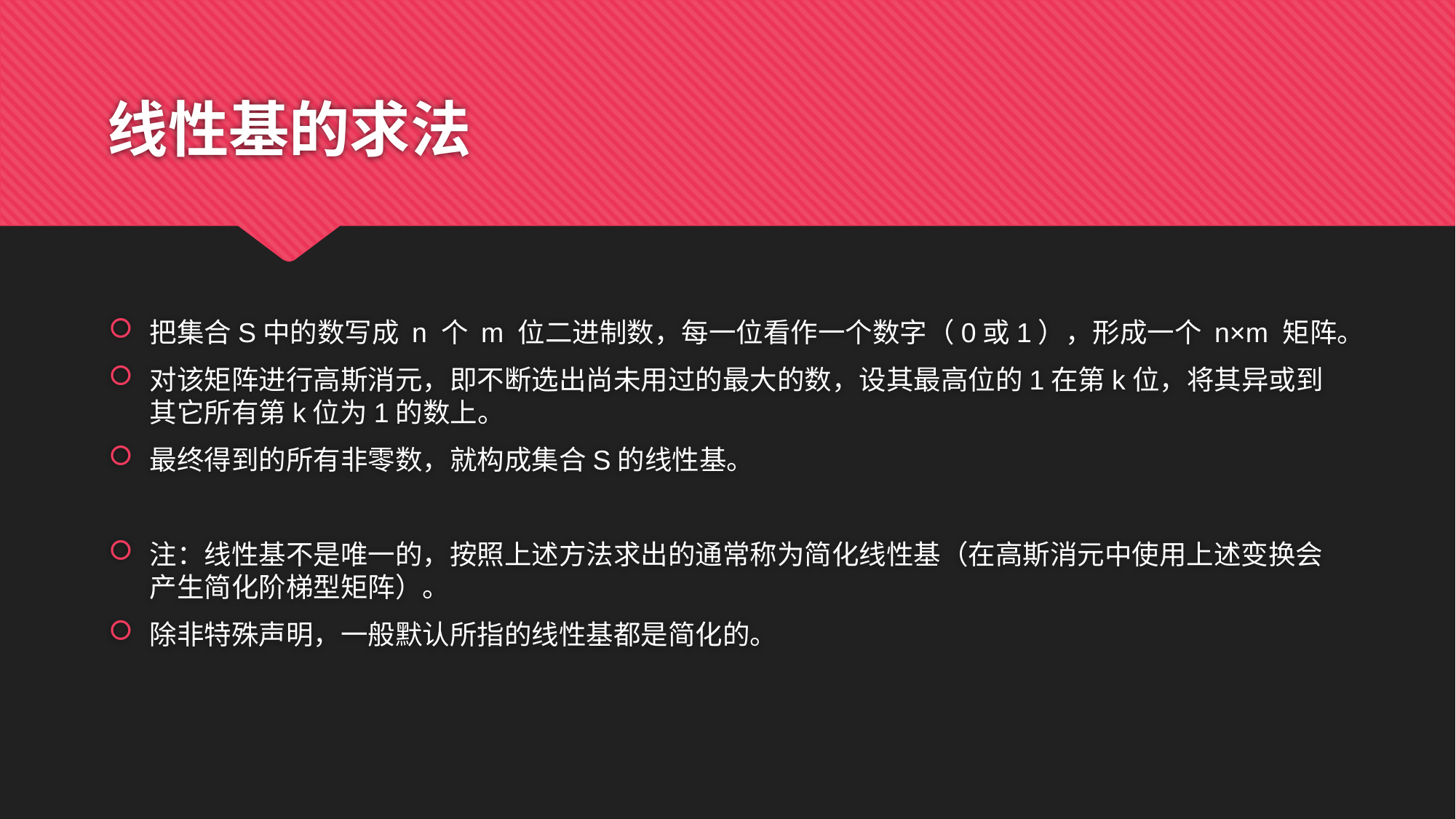

# 线性基的求法
把集合S中的数写成 n 个 m 位二进制数，每一位看作一个数字（0或1），形成一个 n×m 矩阵。
对该矩阵进行高斯消元，即不断选出尚未用过的最大的数，设其最高位的1在第k位，将其异或到其它所有第k位为1的数上。
最终得到的所有非零数，就构成集合S的线性基。

注：线性基不是唯一的，按照上述方法求出的通常称为简化线性基（在高斯消元中使用上述变换会产生简化阶梯型矩阵）。
除非特殊声明，一般默认所指的线性基都是简化的。